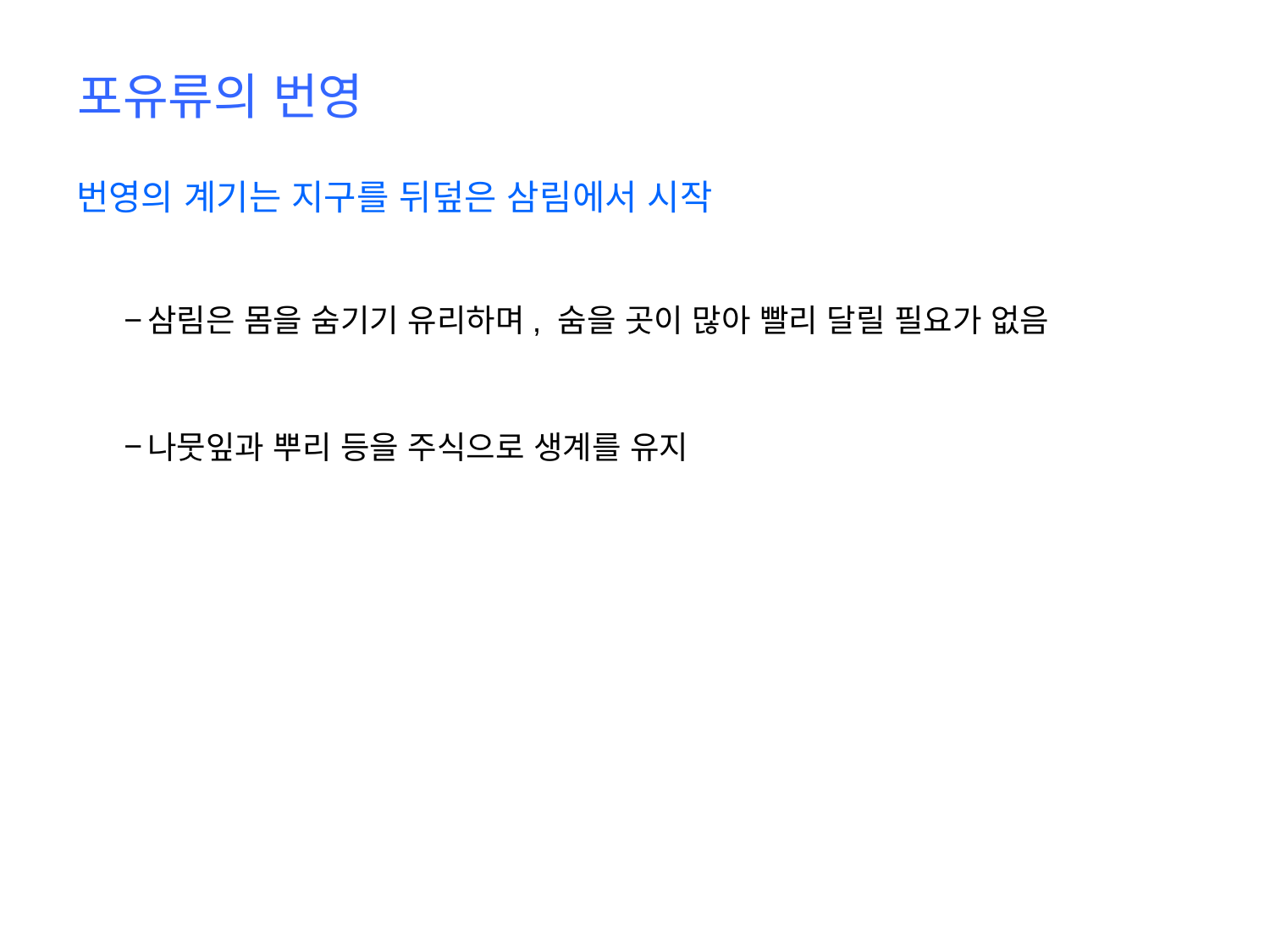

# 포유류의 번영
번영의 계기는 지구를 뒤덮은 삼림에서 시작

삼림은 몸을 숨기기 유리하며, 숨을 곳이 많아 빨리 달릴 필요가 없음

나뭇잎과 뿌리 등을 주식으로 생계를 유지